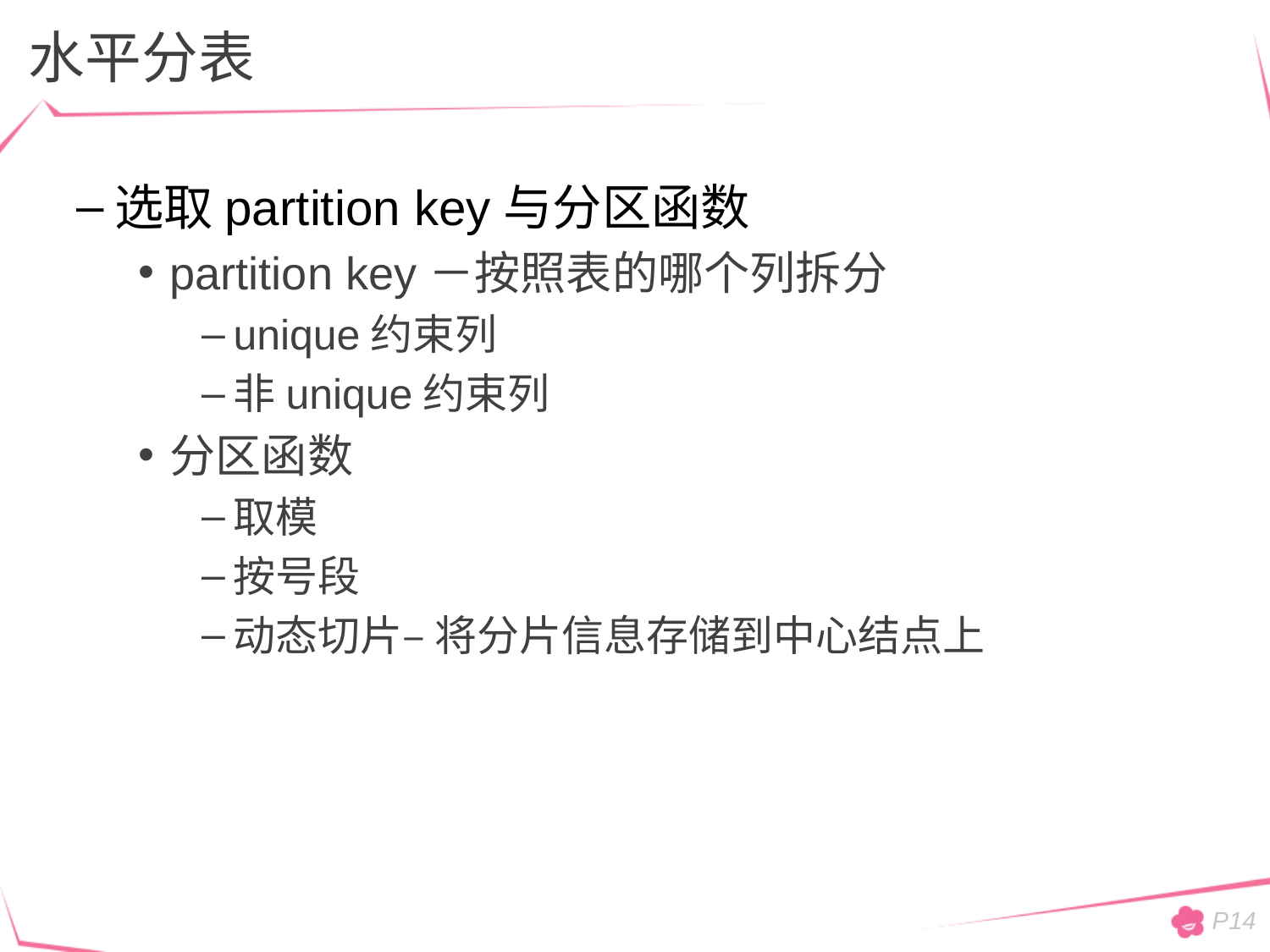

# 水平分表
选取partition key与分区函数
partition key－按照表的哪个列拆分
unique约束列
非unique约束列
分区函数
取模
按号段
动态切片– 将分片信息存储到中心结点上

P14